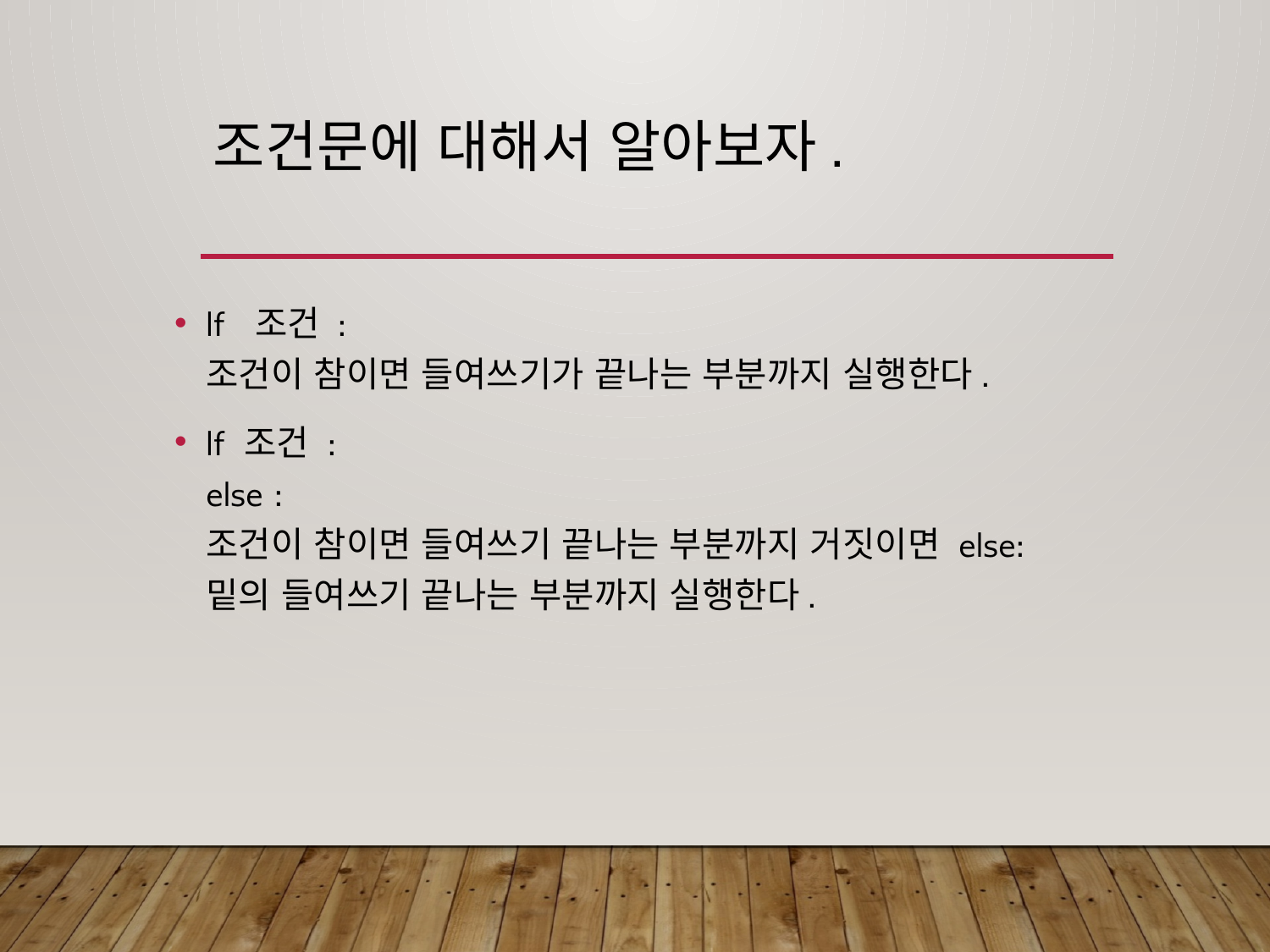

# 조건문에 대해서 알아보자.
If  조건 :
조건이 참이면 들여쓰기가 끝나는 부분까지 실행한다.
If 조건 :
else :
조건이 참이면 들여쓰기 끝나는 부분까지 거짓이면 else: 밑의 들여쓰기 끝나는 부분까지 실행한다.